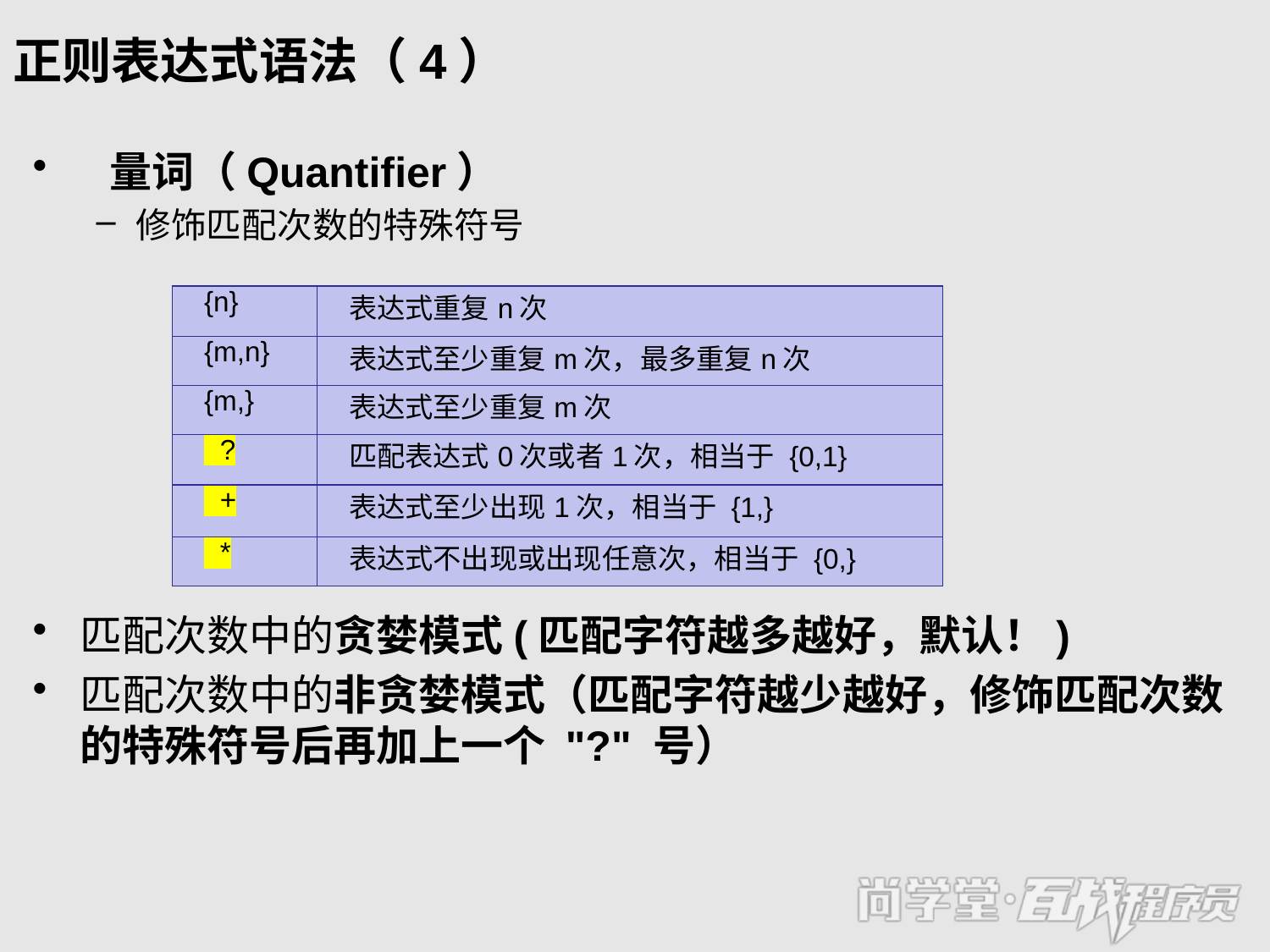

# 正则表达式语法（4）
  量词（Quantifier）
修饰匹配次数的特殊符号

匹配次数中的贪婪模式(匹配字符越多越好，默认！)
匹配次数中的非贪婪模式（匹配字符越少越好，修饰匹配次数的特殊符号后再加上一个 "?" 号）
| {n} | 表达式重复n次 |
| --- | --- |
| {m,n} | 表达式至少重复m次，最多重复n次 |
| {m,} | 表达式至少重复m次 |
| ? | 匹配表达式0次或者1次，相当于 {0,1} |
| + | 表达式至少出现1次，相当于 {1,} |
| \* | 表达式不出现或出现任意次，相当于 {0,} |